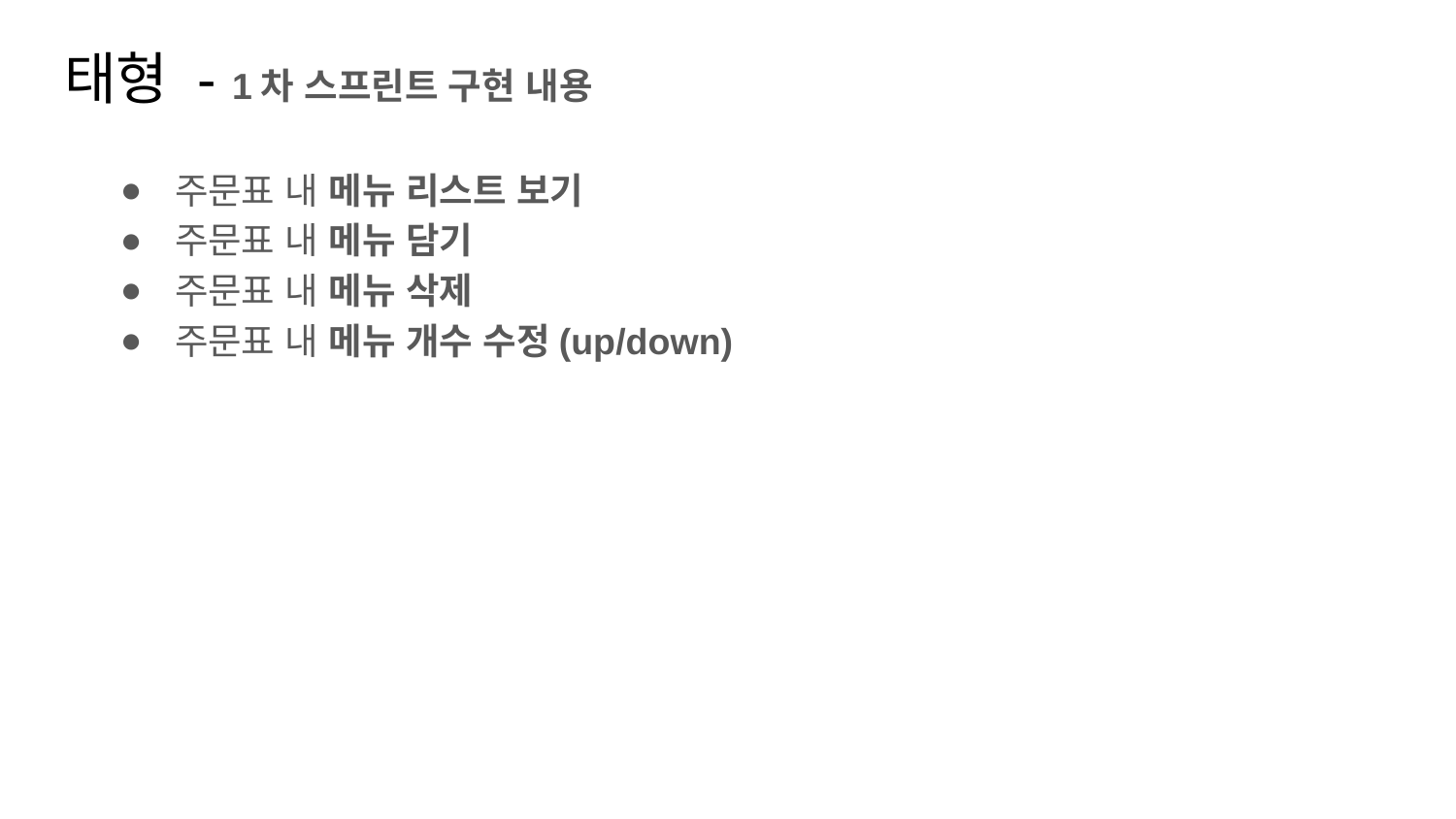

# 태형 - 1차 스프린트 구현 내용
주문표 내 메뉴 리스트 보기
주문표 내 메뉴 담기
주문표 내 메뉴 삭제
주문표 내 메뉴 개수 수정(up/down)